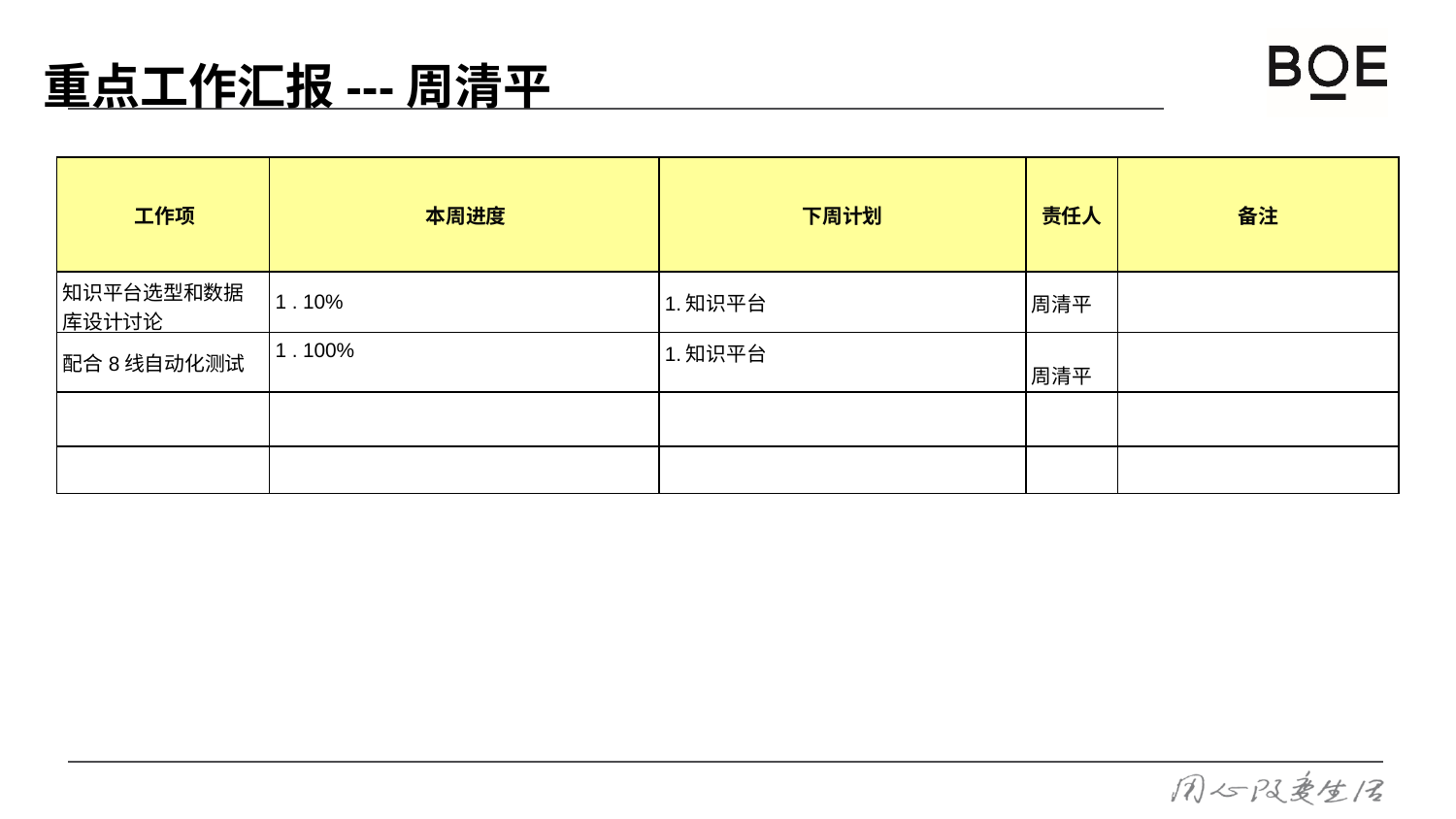

重点工作汇报---周清平
| 工作项 | 本周进度 | 下周计划 | 责任人 | 备注 |
| --- | --- | --- | --- | --- |
| 知识平台选型和数据库设计讨论 | 1 . 10% | 1.知识平台 | 周清平 |  |
| 配合8线自动化测试 | 1 . 100% | 1.知识平台 | 周清平 |  |
|  |  |  |  |  |
|  |  |  |  |  |